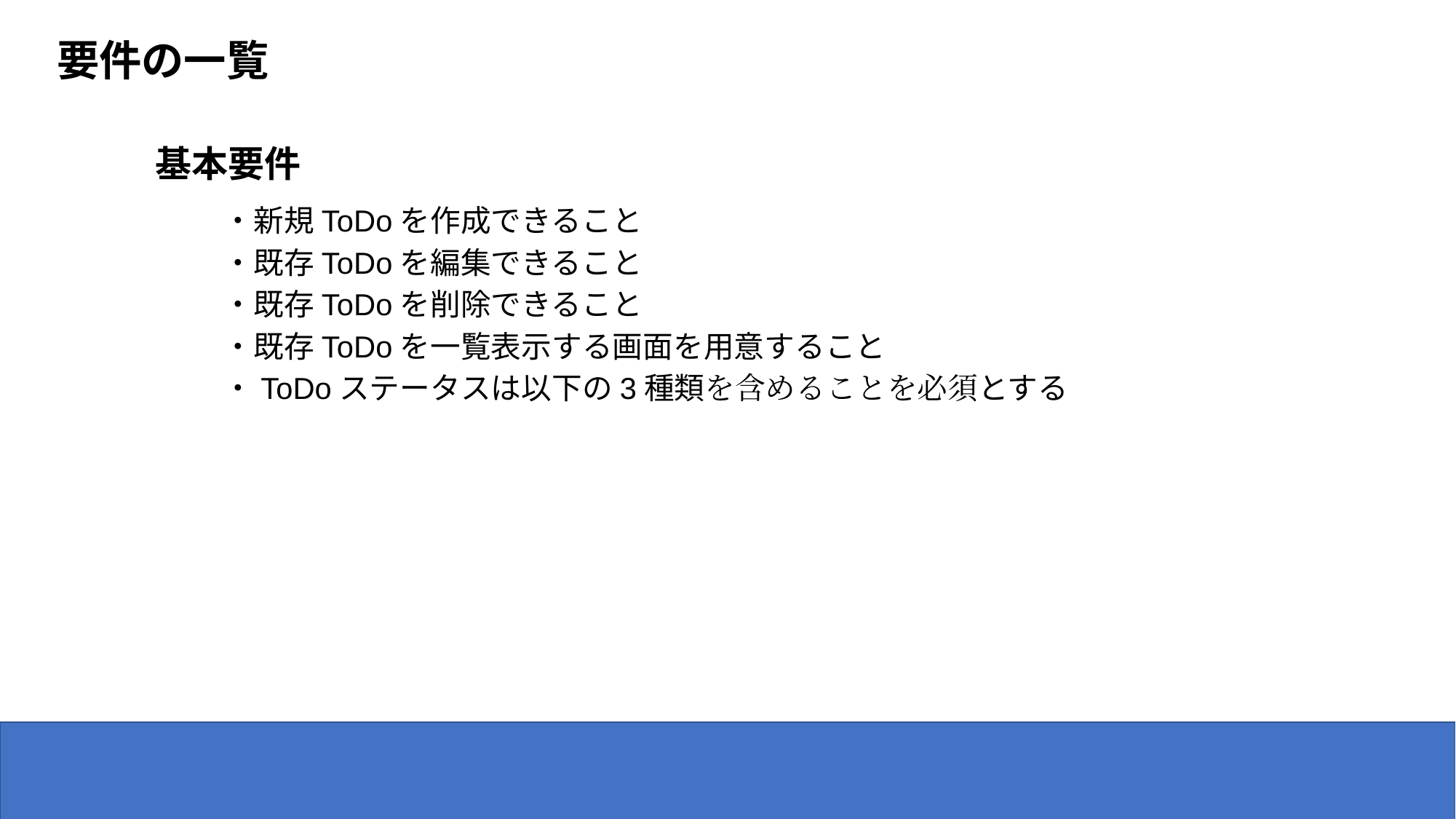

要件の一覧
基本要件
・新規ToDoを作成できること
・既存ToDoを編集できること
・既存ToDoを削除できること
・既存ToDoを一覧表示する画面を用意すること
・ToDoステータスは以下の3種類を含めることを必須とする